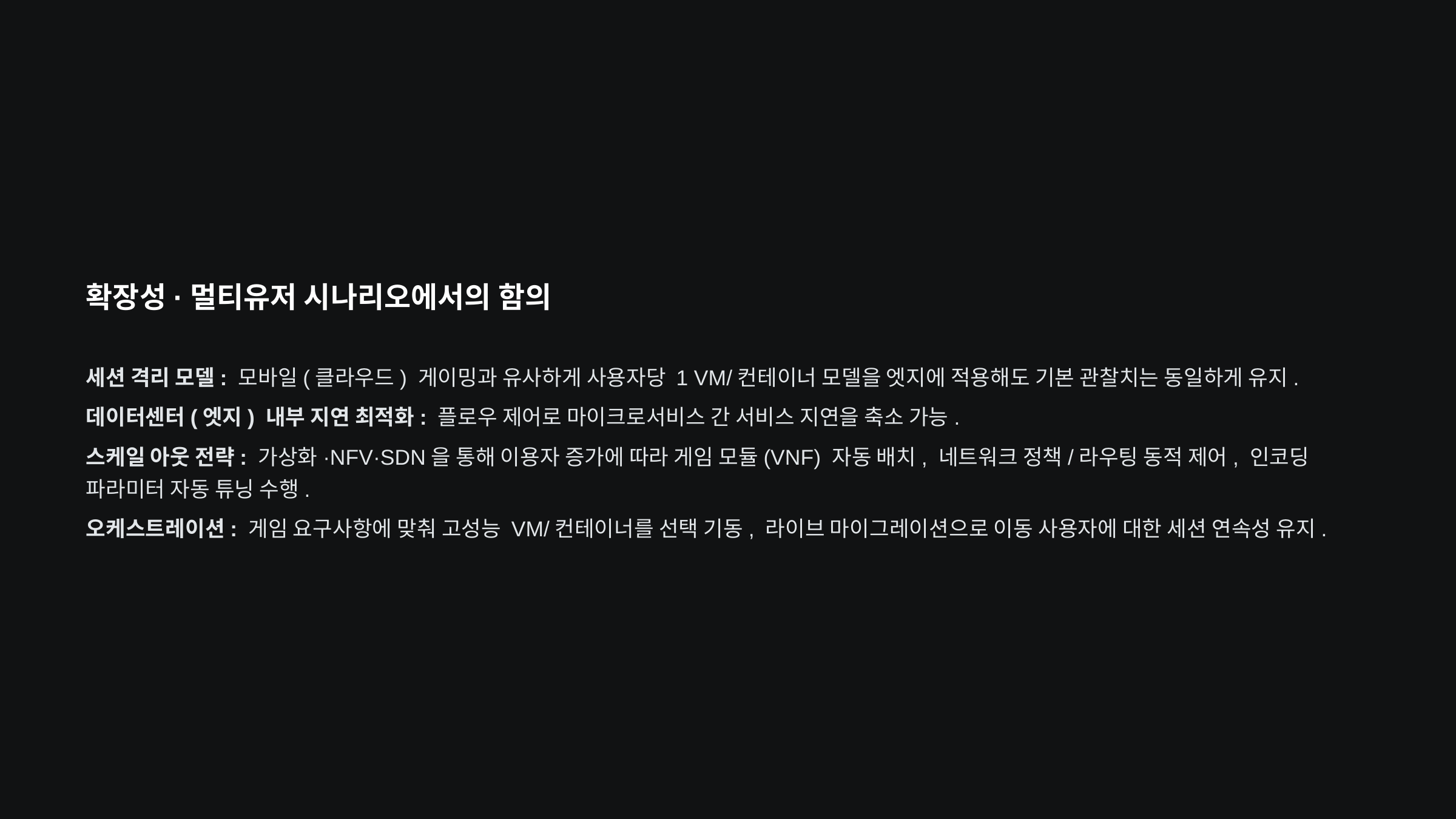

확장성·멀티유저 시나리오에서의 함의
세션 격리 모델: 모바일(클라우드) 게이밍과 유사하게 사용자당 1 VM/컨테이너 모델을 엣지에 적용해도 기본 관찰치는 동일하게 유지.
데이터센터(엣지) 내부 지연 최적화: 플로우 제어로 마이크로서비스 간 서비스 지연을 축소 가능.
스케일 아웃 전략: 가상화·NFV·SDN을 통해 이용자 증가에 따라 게임 모듈(VNF) 자동 배치, 네트워크 정책/라우팅 동적 제어, 인코딩 파라미터 자동 튜닝 수행.
오케스트레이션: 게임 요구사항에 맞춰 고성능 VM/컨테이너를 선택 기동, 라이브 마이그레이션으로 이동 사용자에 대한 세션 연속성 유지.